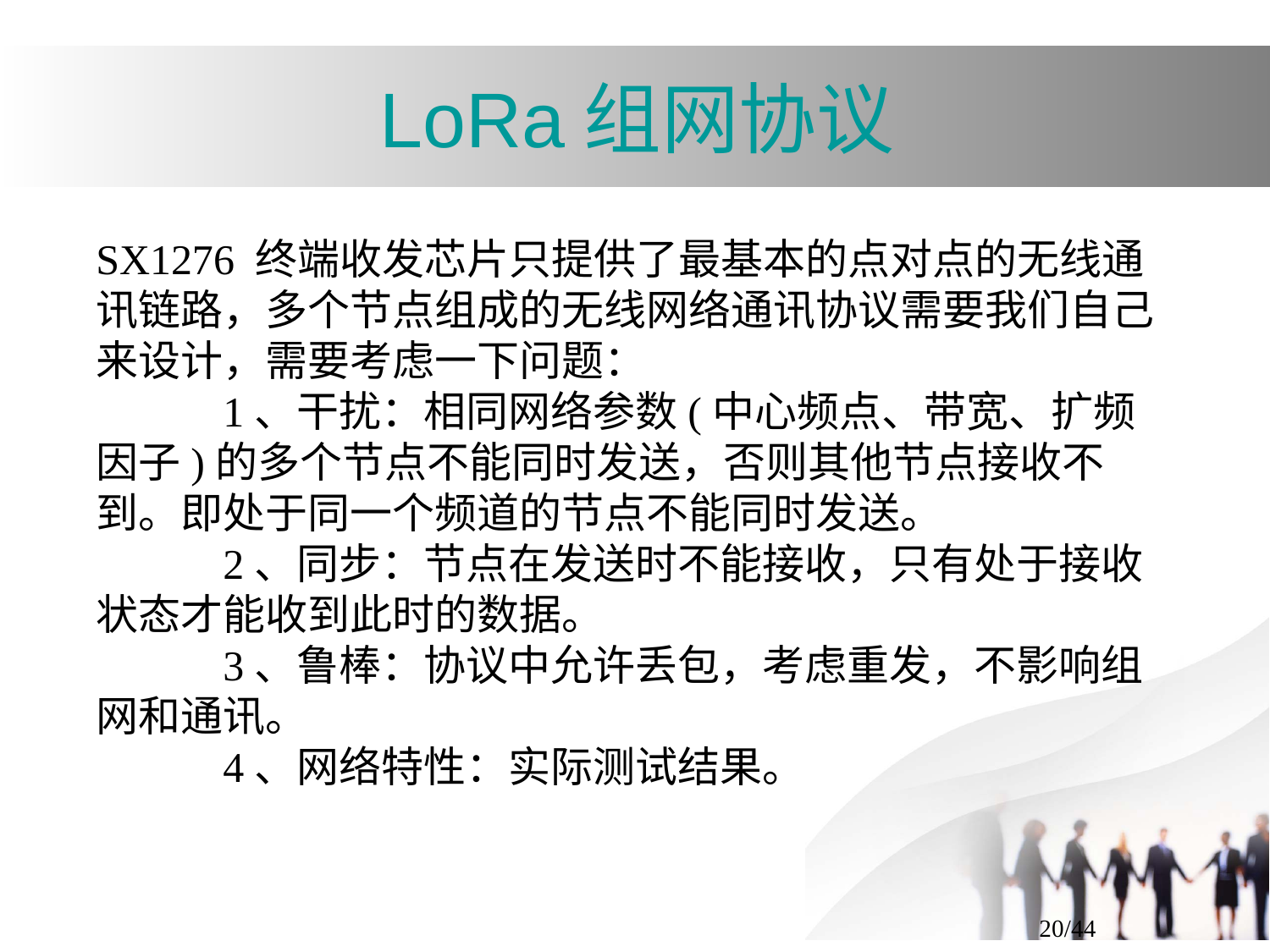

LoRa组网协议
SX1276 终端收发芯片只提供了最基本的点对点的无线通讯链路，多个节点组成的无线网络通讯协议需要我们自己来设计，需要考虑一下问题：
	1、干扰：相同网络参数(中心频点、带宽、扩频因子)的多个节点不能同时发送，否则其他节点接收不到。即处于同一个频道的节点不能同时发送。
	2、同步：节点在发送时不能接收，只有处于接收状态才能收到此时的数据。
	3、鲁棒：协议中允许丢包，考虑重发，不影响组网和通讯。
	4、网络特性：实际测试结果。
20/44